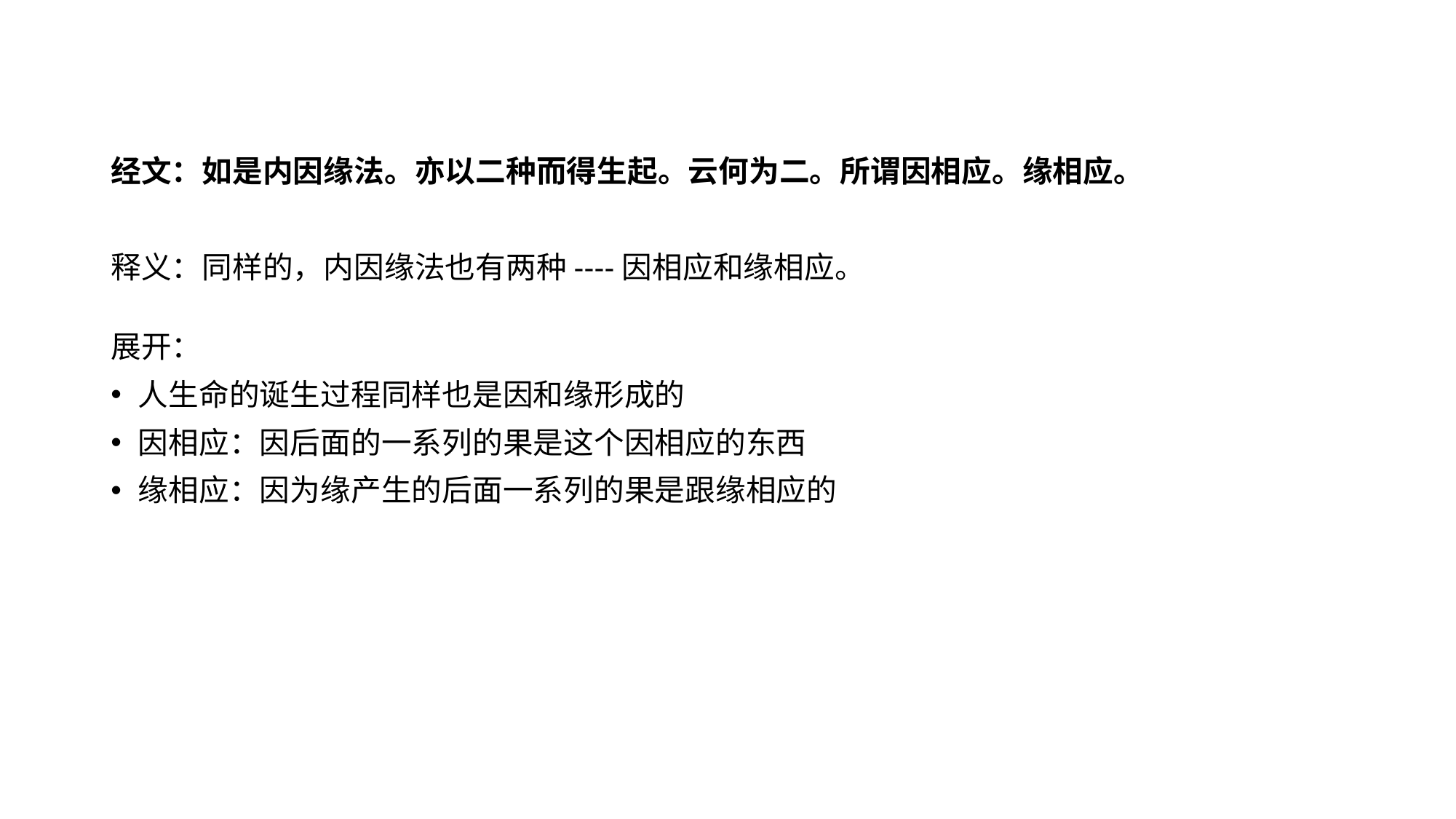

经文：如是内因缘法。亦以二种而得生起。云何为二。所谓因相应。缘相应。

释义：同样的，内因缘法也有两种----因相应和缘相应。

展开：
人生命的诞生过程同样也是因和缘形成的
因相应：因后面的一系列的果是这个因相应的东西
缘相应：因为缘产生的后面一系列的果是跟缘相应的